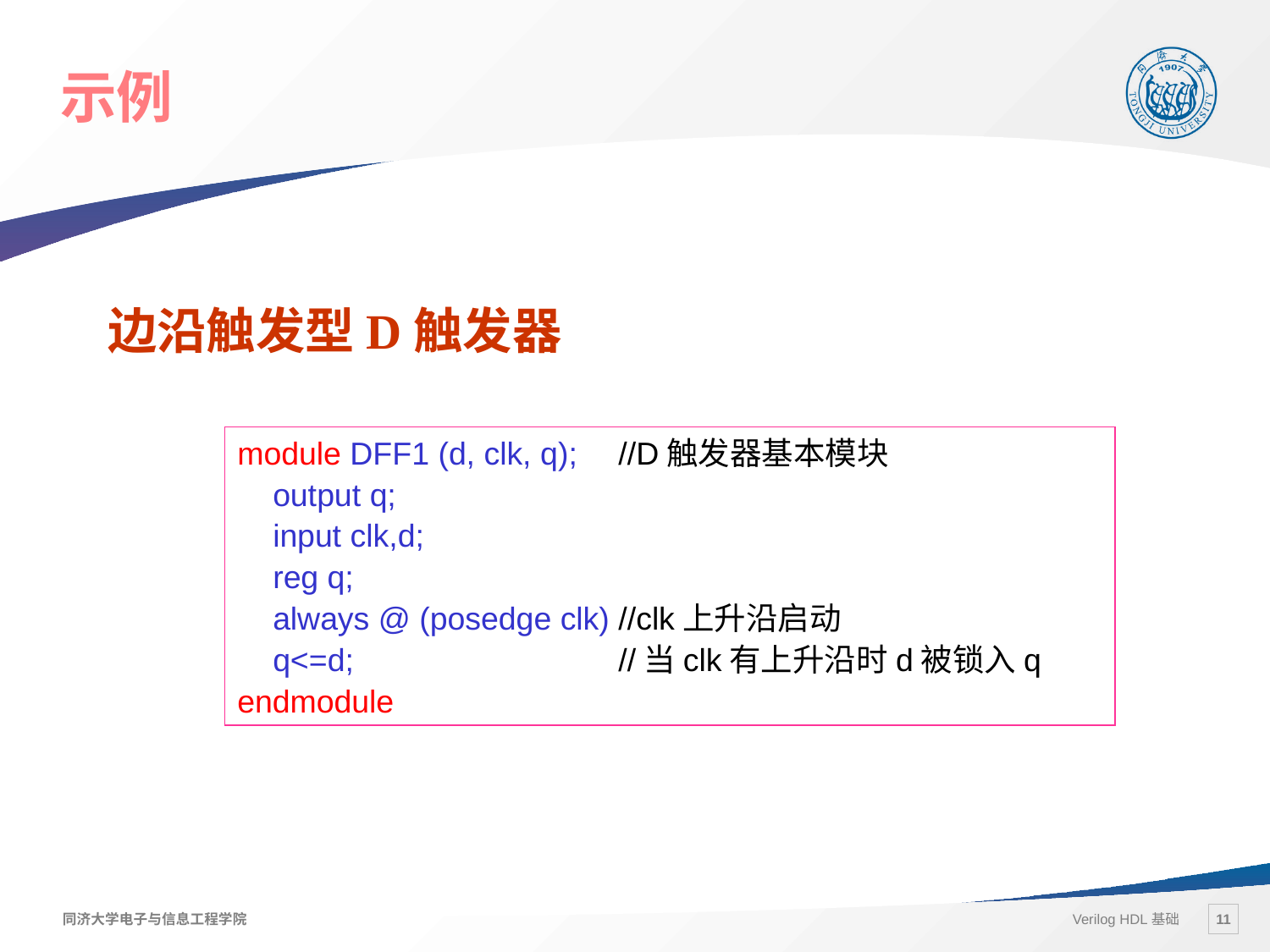

# 示例
边沿触发型D触发器
module DFF1 (d, clk, q); 	//D触发器基本模块
    output q;
    input clk,d;
    reg q;
    always @ (posedge clk)	//clk上升沿启动
    q<=d;			//当clk有上升沿时d被锁入q
endmodule